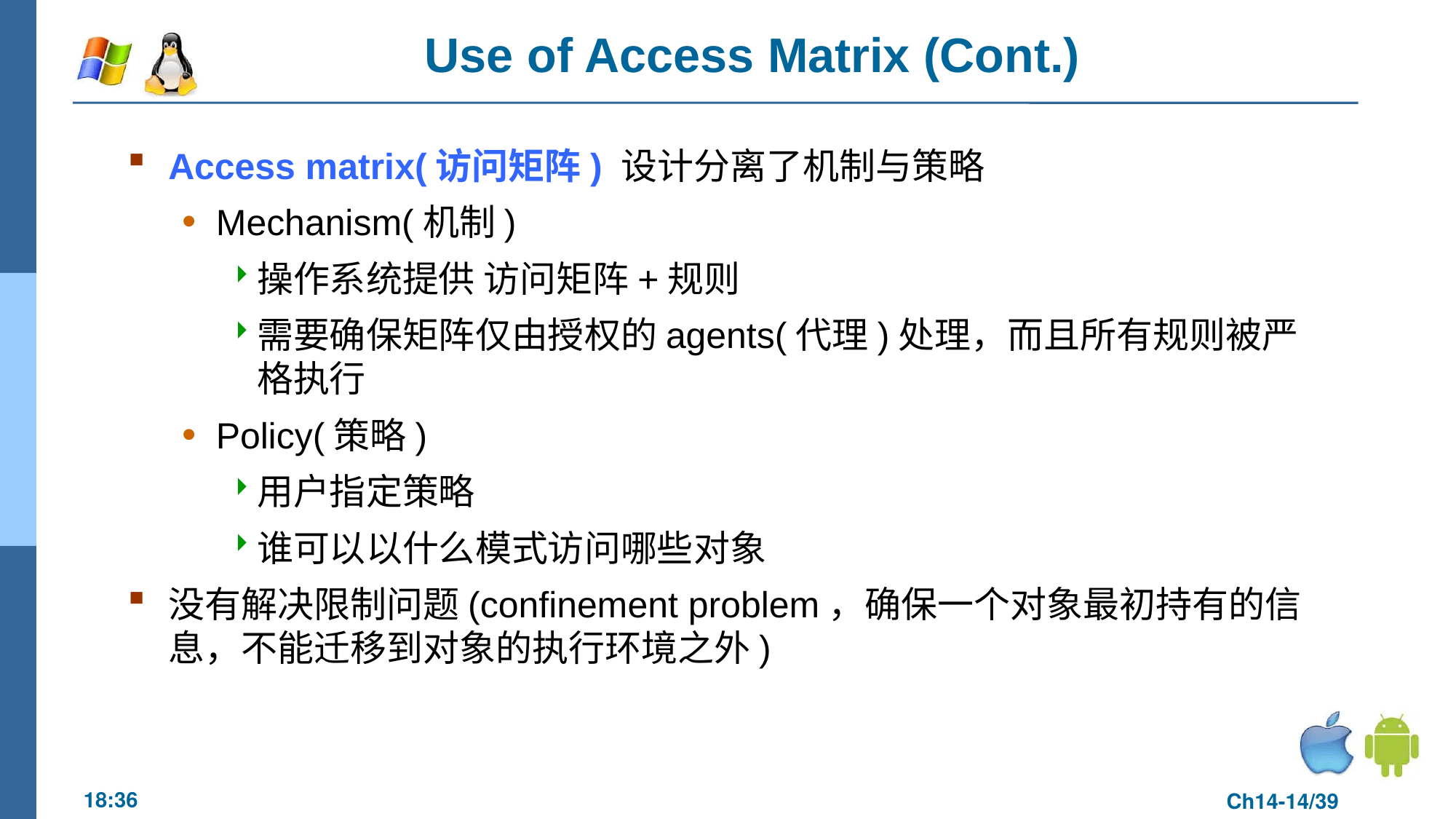

# Use of Access Matrix (Cont.)
Access matrix(访问矩阵) 设计分离了机制与策略
Mechanism(机制)
操作系统提供 访问矩阵+规则
需要确保矩阵仅由授权的agents(代理)处理，而且所有规则被严格执行
Policy(策略)
用户指定策略
谁可以以什么模式访问哪些对象
没有解决限制问题(confinement problem，确保一个对象最初持有的信息，不能迁移到对象的执行环境之外)